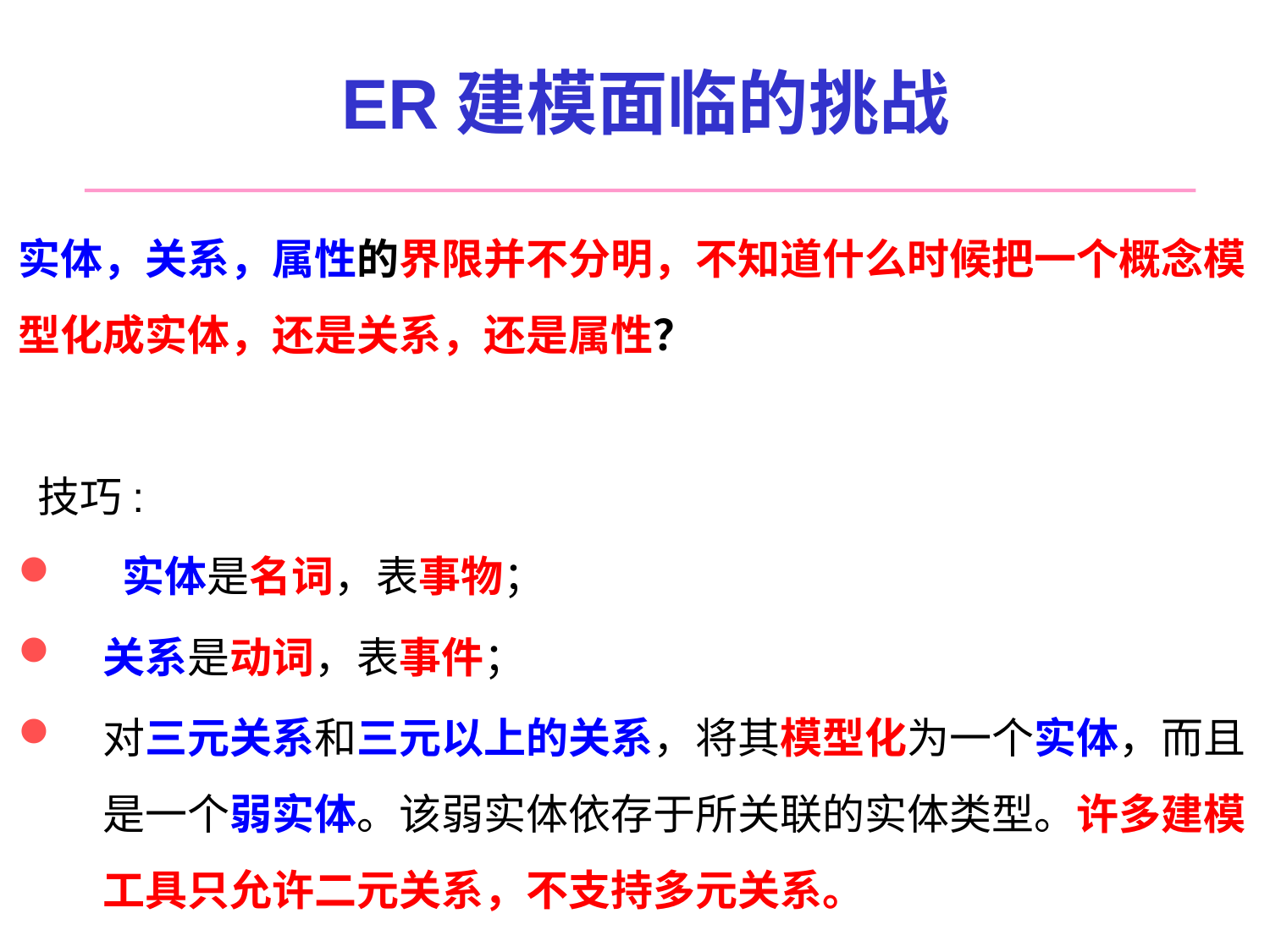

# ER建模面临的挑战
实体，关系，属性的界限并不分明，不知道什么时候把一个概念模型化成实体，还是关系，还是属性？

 技巧:
 实体是名词，表事物；
关系是动词，表事件；
对三元关系和三元以上的关系，将其模型化为一个实体，而且是一个弱实体。该弱实体依存于所关联的实体类型。许多建模工具只允许二元关系，不支持多元关系。